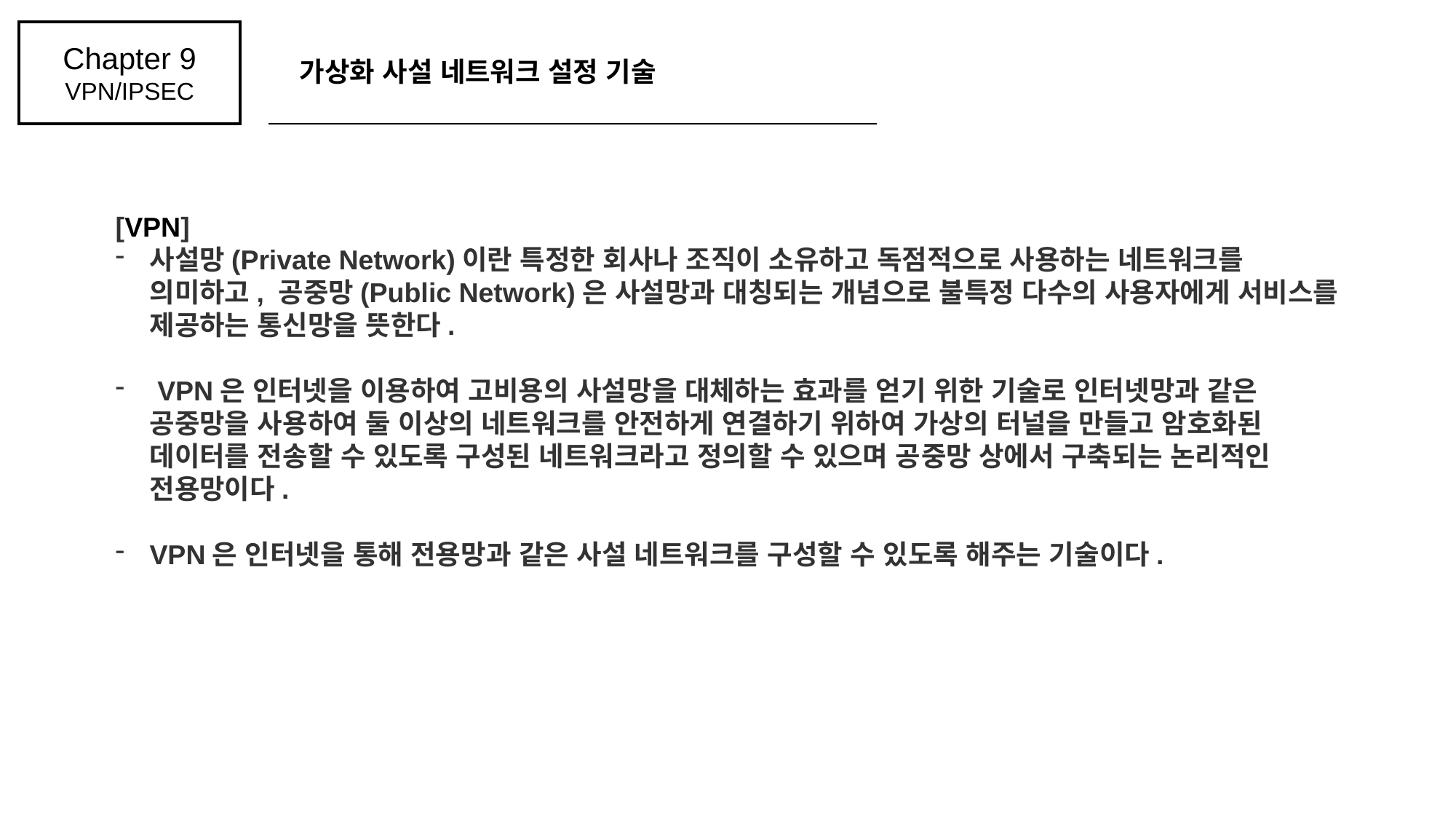

Chapter 9
VPN/IPSEC
가상화 사설 네트워크 설정 기술
[VPN]
사설망(Private Network)이란 특정한 회사나 조직이 소유하고 독점적으로 사용하는 네트워크를 의미하고, 공중망(Public Network)은 사설망과 대칭되는 개념으로 불특정 다수의 사용자에게 서비스를 제공하는 통신망을 뜻한다.

 VPN은 인터넷을 이용하여 고비용의 사설망을 대체하는 효과를 얻기 위한 기술로 인터넷망과 같은 공중망을 사용하여 둘 이상의 네트워크를 안전하게 연결하기 위하여 가상의 터널을 만들고 암호화된 데이터를 전송할 수 있도록 구성된 네트워크라고 정의할 수 있으며 공중망 상에서 구축되는 논리적인 전용망이다.

VPN은 인터넷을 통해 전용망과 같은 사설 네트워크를 구성할 수 있도록 해주는 기술이다.